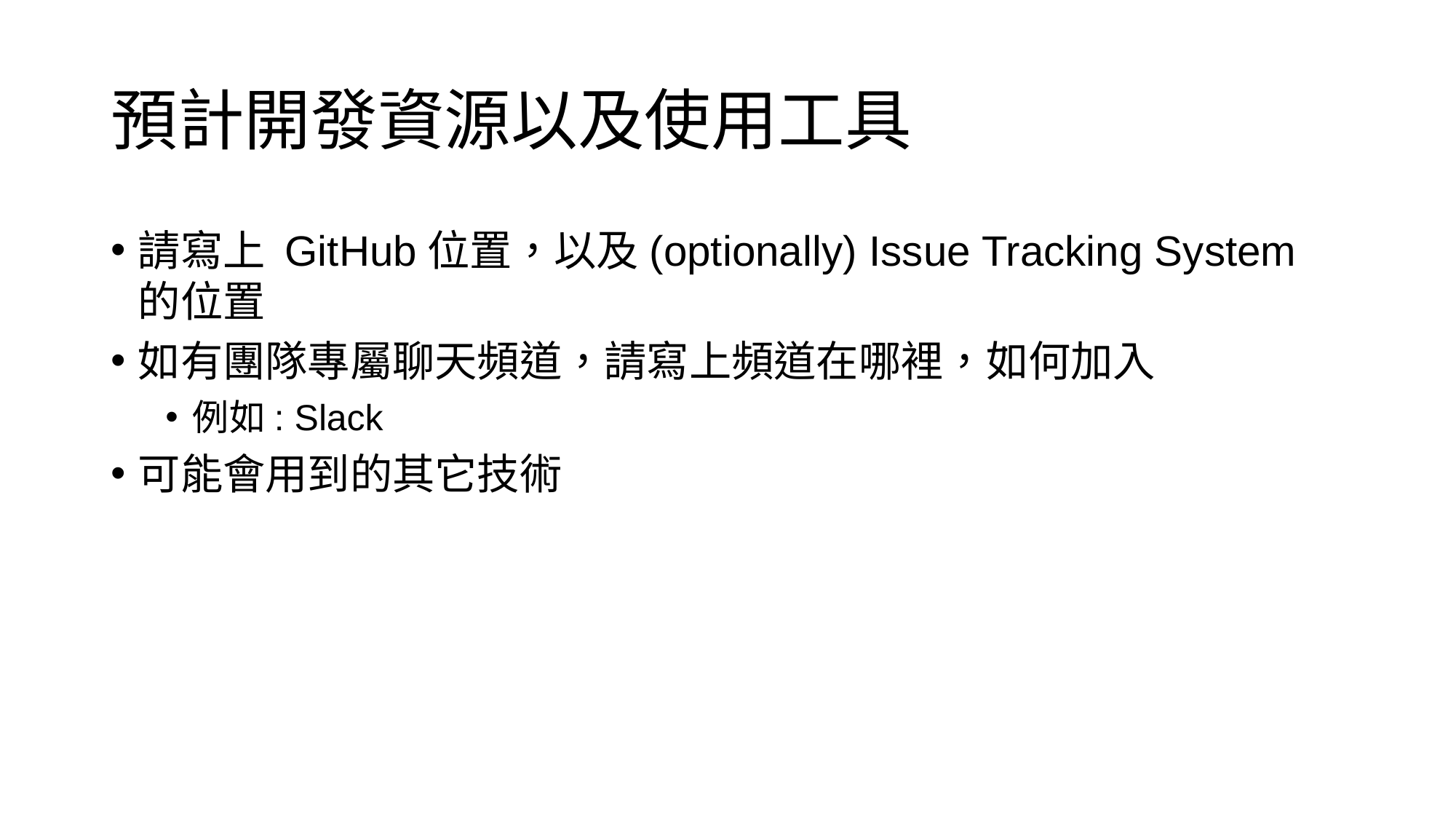

# 預計開發資源以及使用工具
請寫上 GitHub位置，以及(optionally) Issue Tracking System 的位置
如有團隊專屬聊天頻道，請寫上頻道在哪裡，如何加入
例如: Slack
可能會用到的其它技術